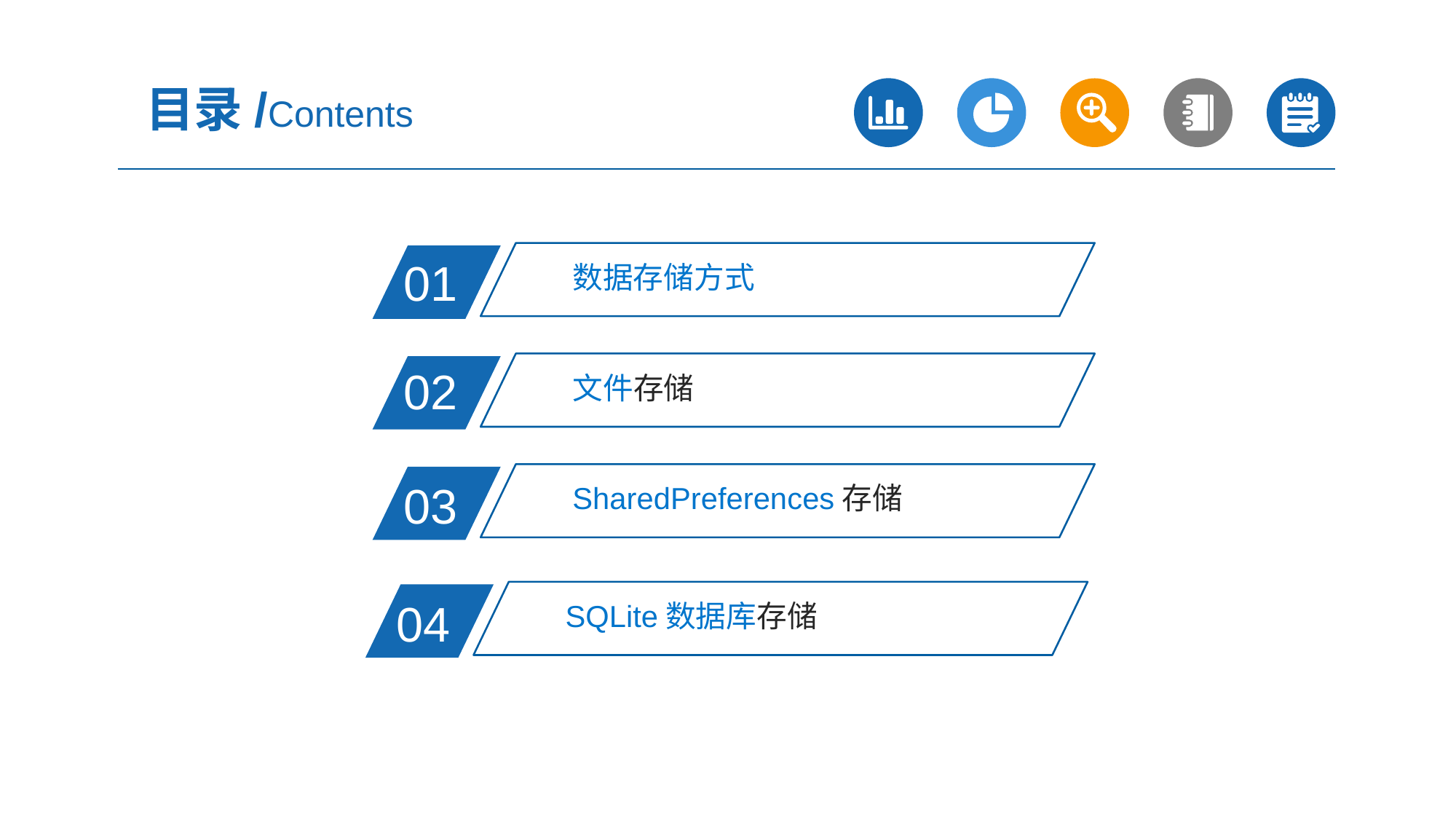

目录/Contents

数据存储方式

01

文件存储
02

SharedPreferences存储

03

SQLite数据库存储

04